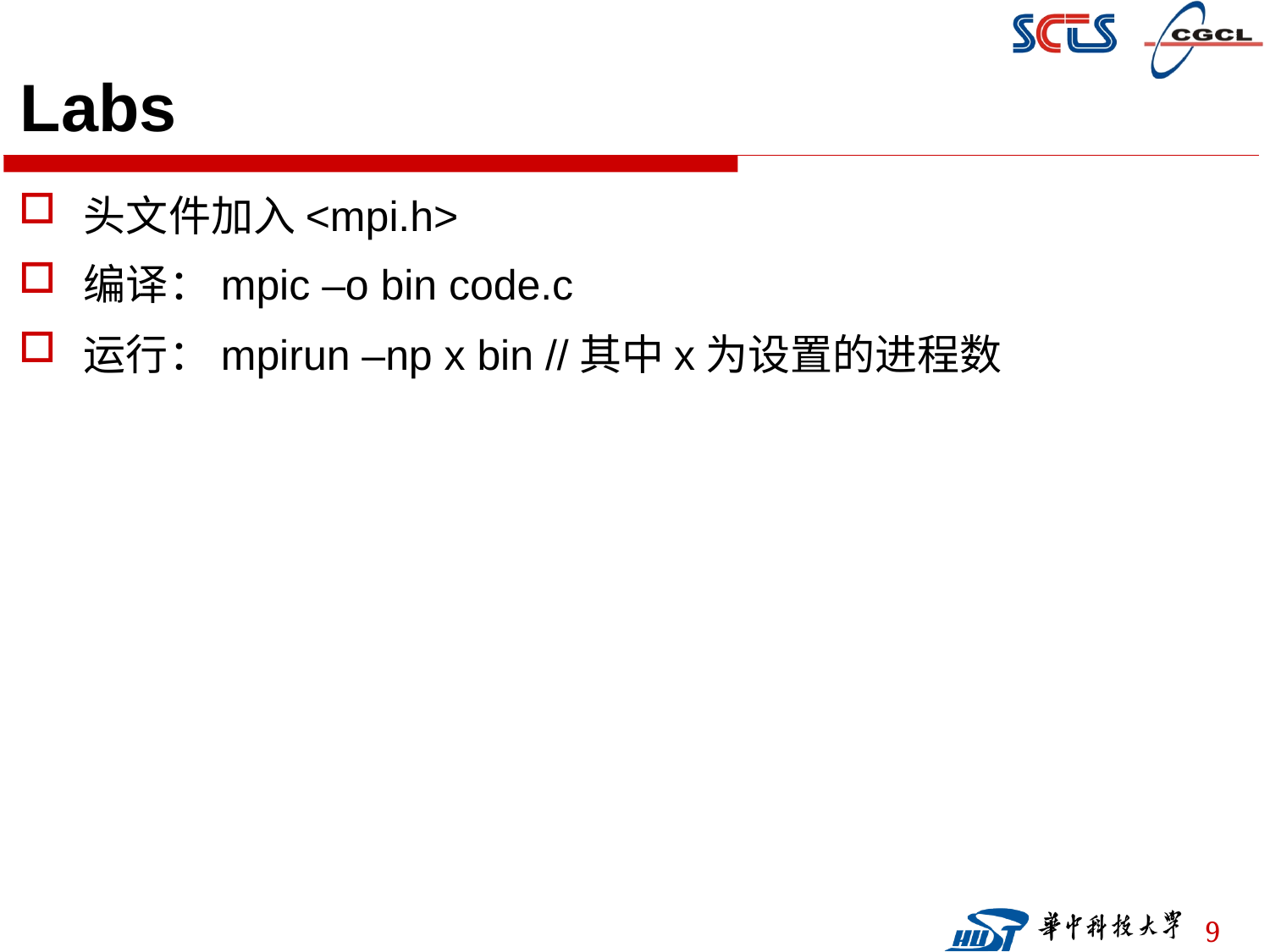

# Labs
头文件加入<mpi.h>
编译：mpic –o bin code.c
运行：mpirun –np x bin //其中x为设置的进程数